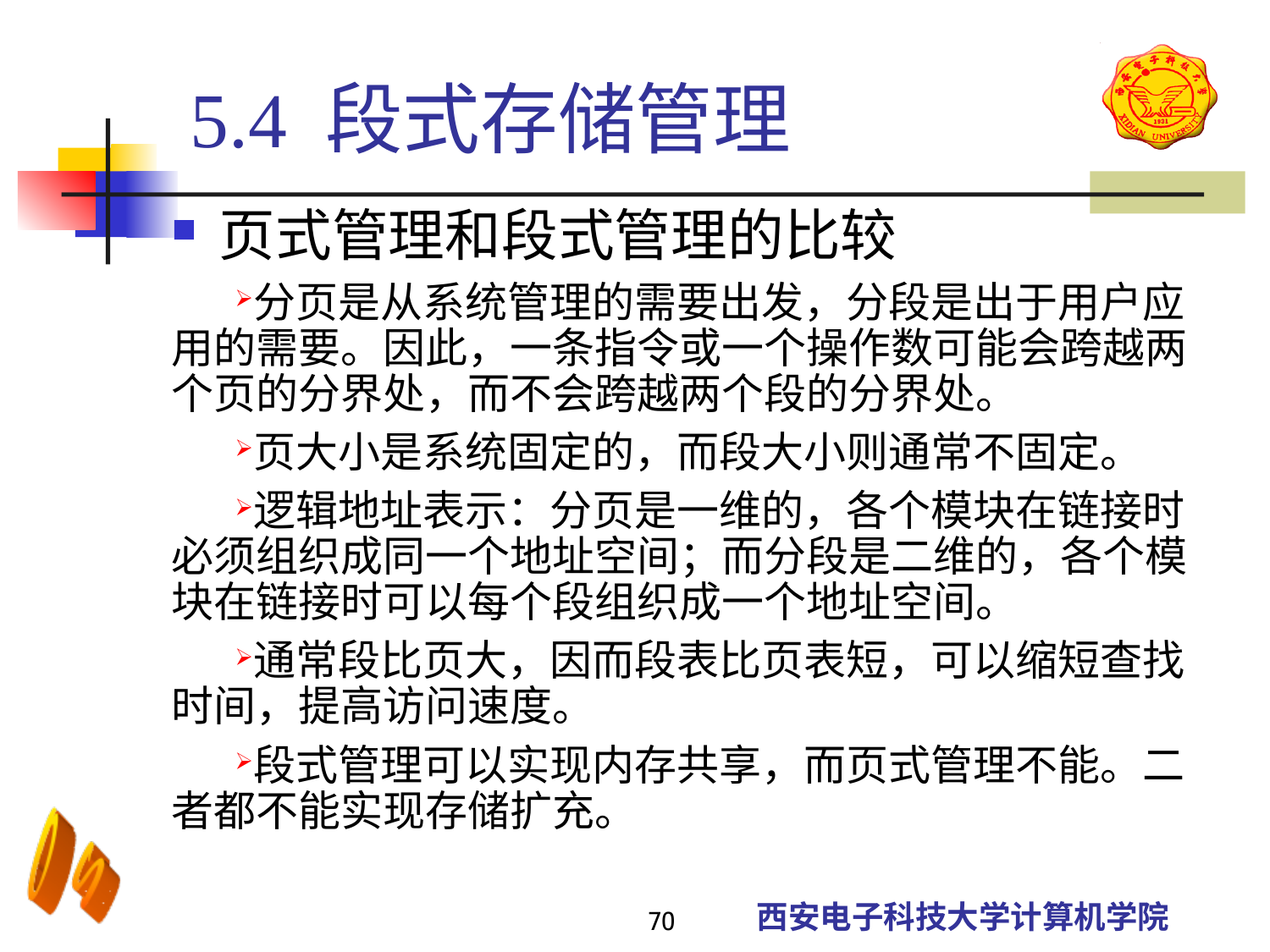

5.4 段式存储管理
页式管理和段式管理的比较
分页是从系统管理的需要出发，分段是出于用户应用的需要。因此，一条指令或一个操作数可能会跨越两个页的分界处，而不会跨越两个段的分界处。
页大小是系统固定的，而段大小则通常不固定。
逻辑地址表示：分页是一维的，各个模块在链接时必须组织成同一个地址空间；而分段是二维的，各个模块在链接时可以每个段组织成一个地址空间。
通常段比页大，因而段表比页表短，可以缩短查找时间，提高访问速度。
段式管理可以实现内存共享，而页式管理不能。二者都不能实现存储扩充。
70